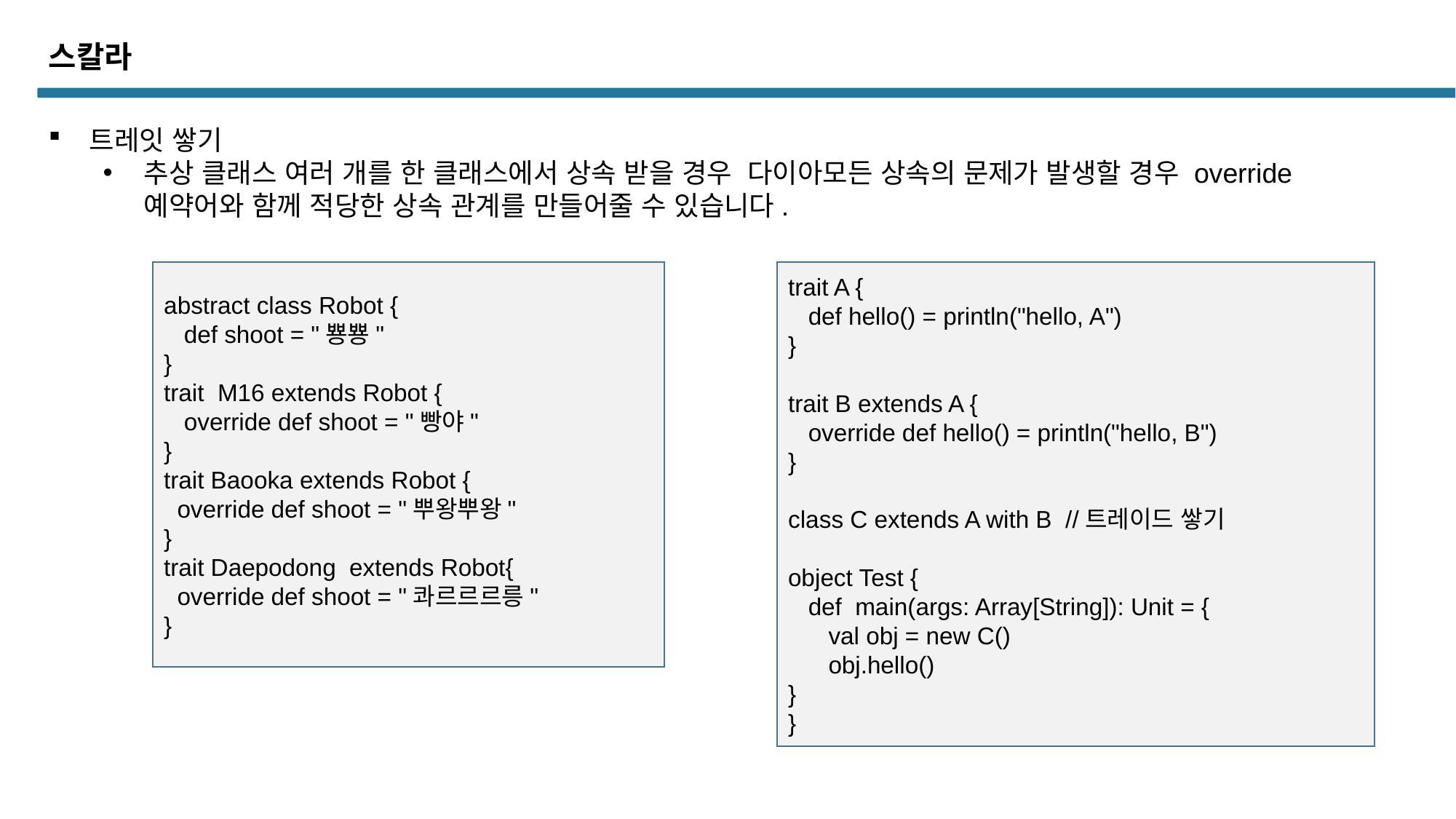

스칼라
트레잇 쌓기
추상 클래스 여러 개를 한 클래스에서 상속 받을 경우  다이아모든 상속의 문제가 발생할 경우 override  예약어와 함께 적당한 상속 관계를 만들어줄 수 있습니다.
abstract class Robot {
   def shoot = "뿅뿅"
}
trait  M16 extends Robot {
   override def shoot = "빵야"
}
trait Baooka extends Robot {
  override def shoot = "뿌왕뿌왕"
}
trait Daepodong  extends Robot{
  override def shoot = "콰르르르릉"
}
trait A {
   def hello() = println("hello, A")
}

trait B extends A {
   override def hello() = println("hello, B")
}

class C extends A with B  //트레이드 쌓기

object Test {
   def  main(args: Array[String]): Unit = {
      val obj = new C()
      obj.hello()
}
}